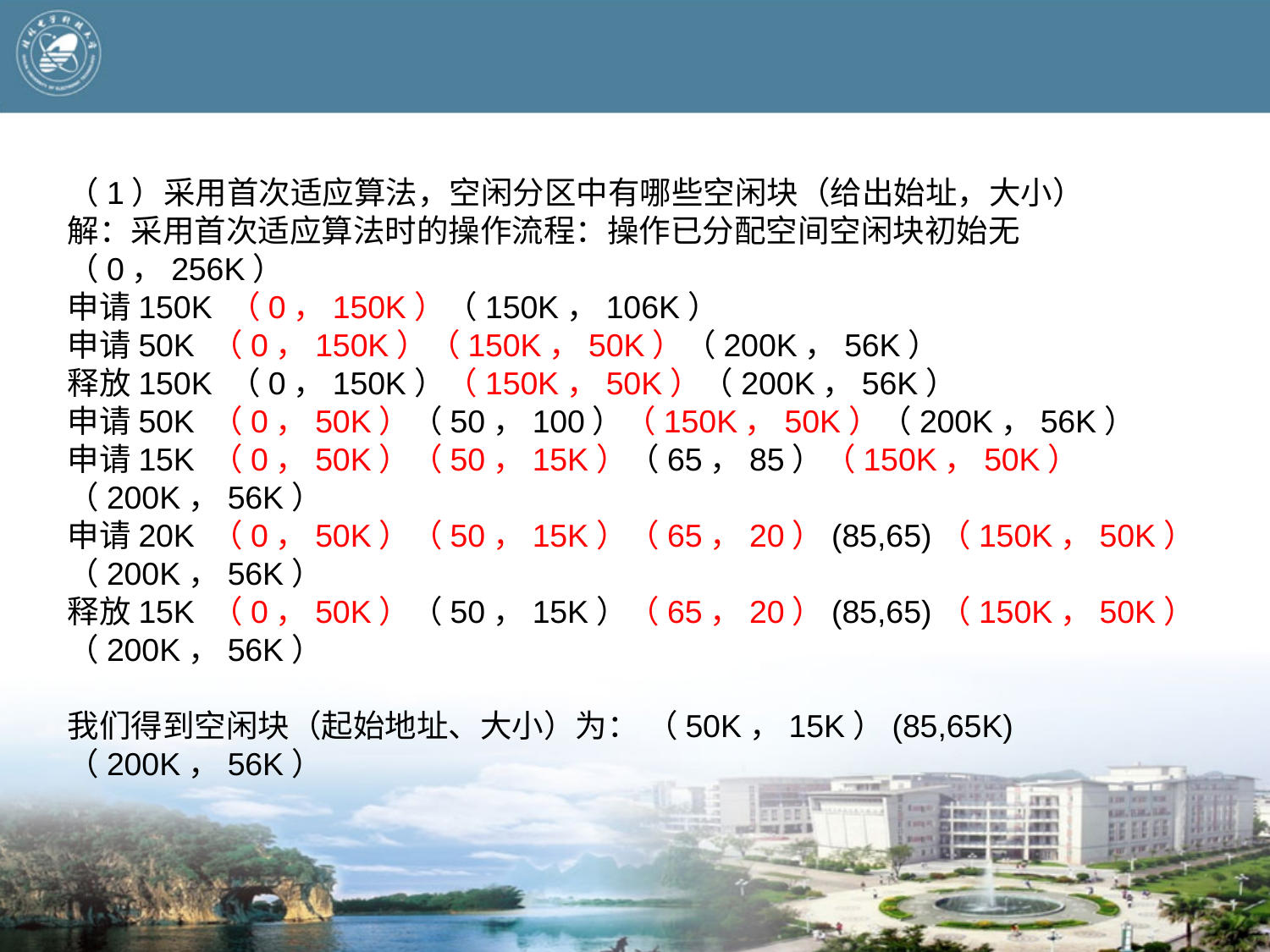

#
（1）采用首次适应算法，空闲分区中有哪些空闲块（给出始址，大小）
解：采用首次适应算法时的操作流程：操作已分配空间空闲块初始无（0，256K）
申请150K （0，150K）（150K，106K）
申请50K （0，150K）（150K，50K）（200K，56K）
释放150K （0，150K）（150K，50K）（200K，56K）
申请50K （0，50K）（50，100）（150K，50K）（200K，56K）
申请15K （0，50K）（50，15K）（65，85）（150K，50K）（200K，56K）
申请20K （0，50K）（50，15K）（65，20）(85,65)（150K，50K）（200K，56K）
释放15K （0，50K）（50，15K）（65，20）(85,65)（150K，50K）（200K，56K）

我们得到空闲块（起始地址、大小）为： （50K，15K）(85,65K)（200K，56K）